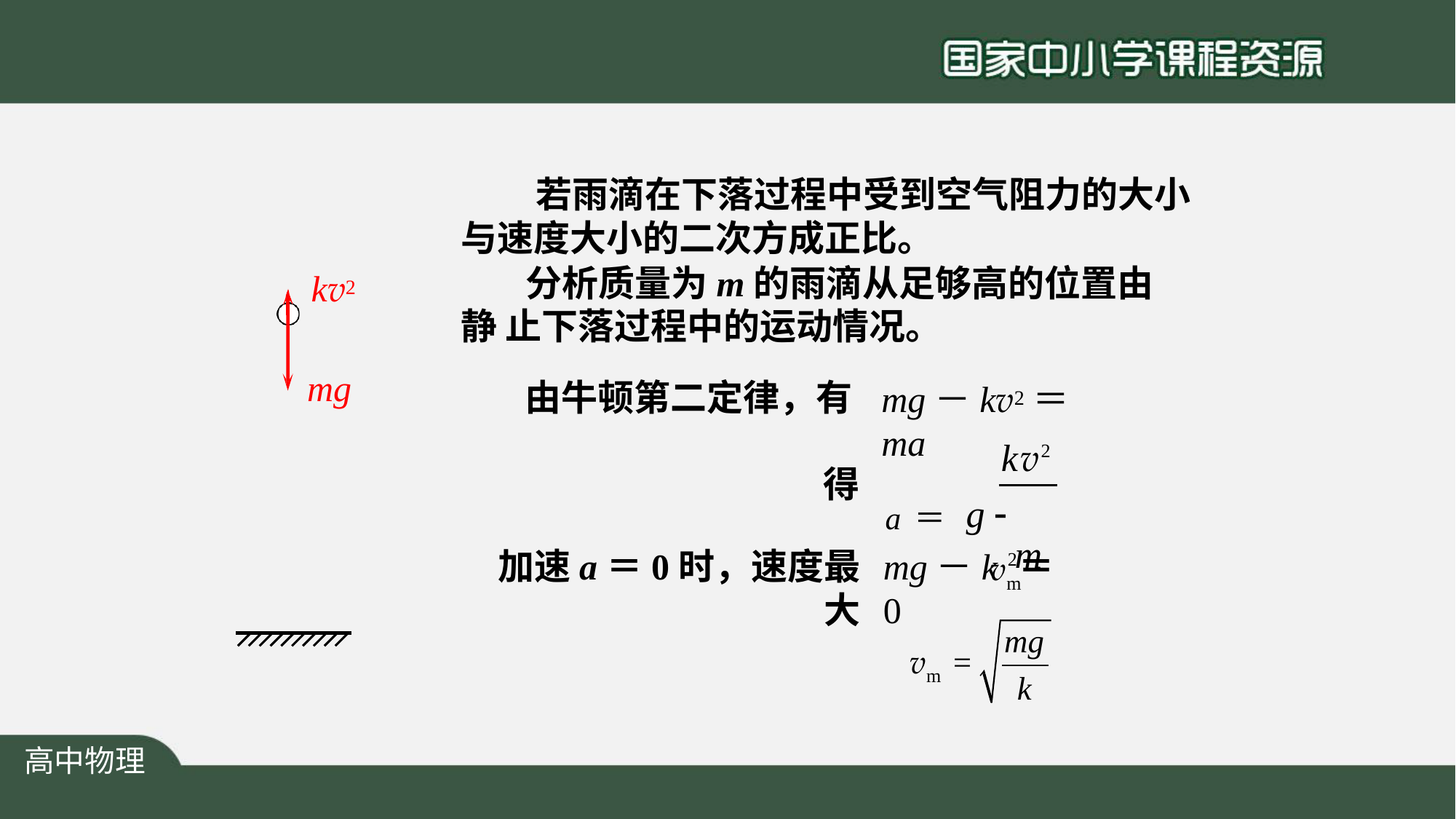

# 若雨滴在下落过程中受到空气阻力的大小 与速度大小的二次方成正比。
分析质量为m的雨滴从足够高的位置由静 止下落过程中的运动情况。
kv2

mg
由牛顿第二定律，有
mg－kv2＝ma
a＝ g −
m
kv2
得
加速a＝0时，速度最大

mg－k	＝0
2
v
m
mg

v	=
m
k

高中物理